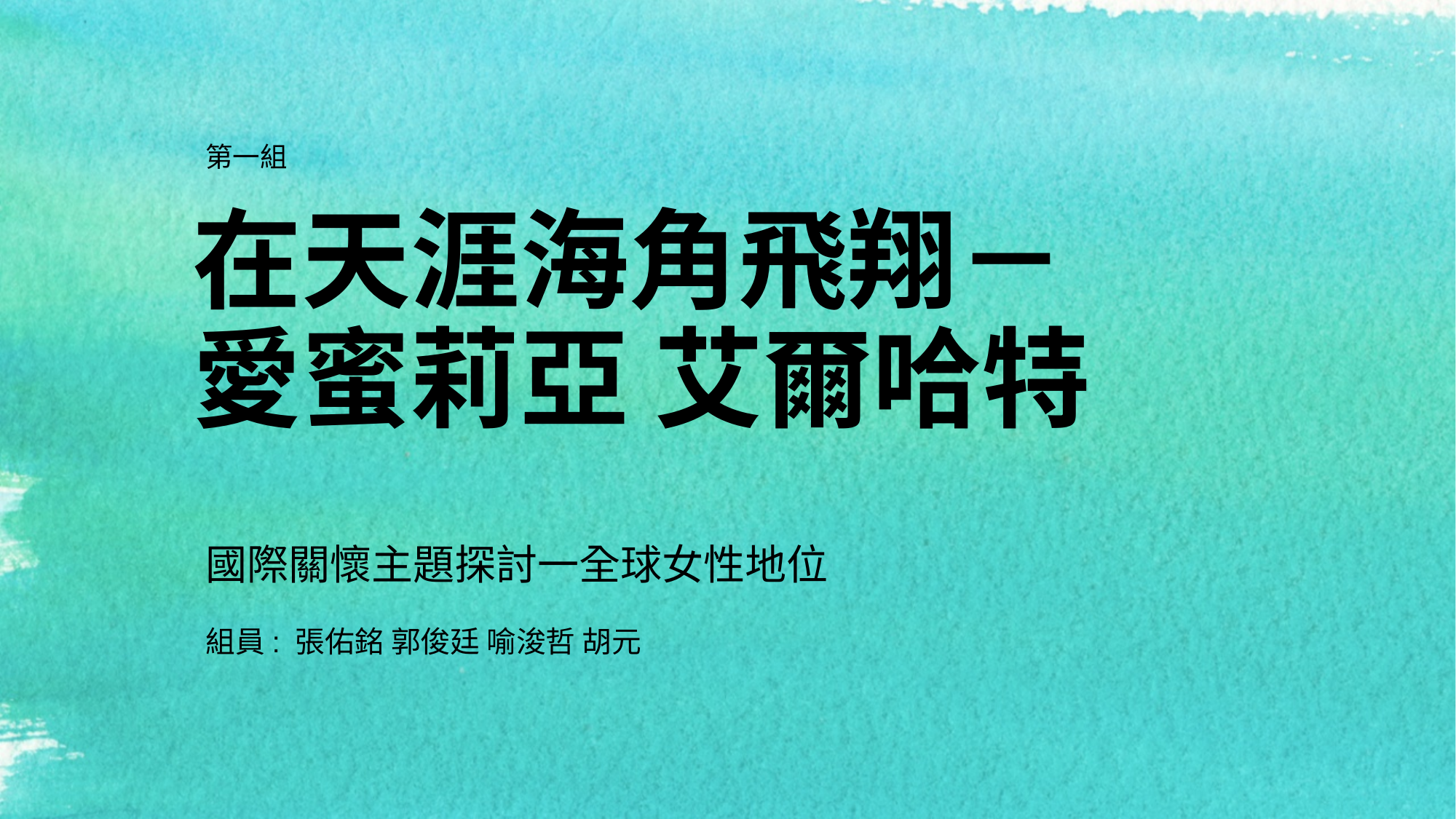

第一組
# 在天涯海角飛翔－    愛蜜莉亞 艾爾哈特
國際關懷主題探討一全球女性地位

組員: 張佑銘 郭俊廷 喻浚哲 胡元